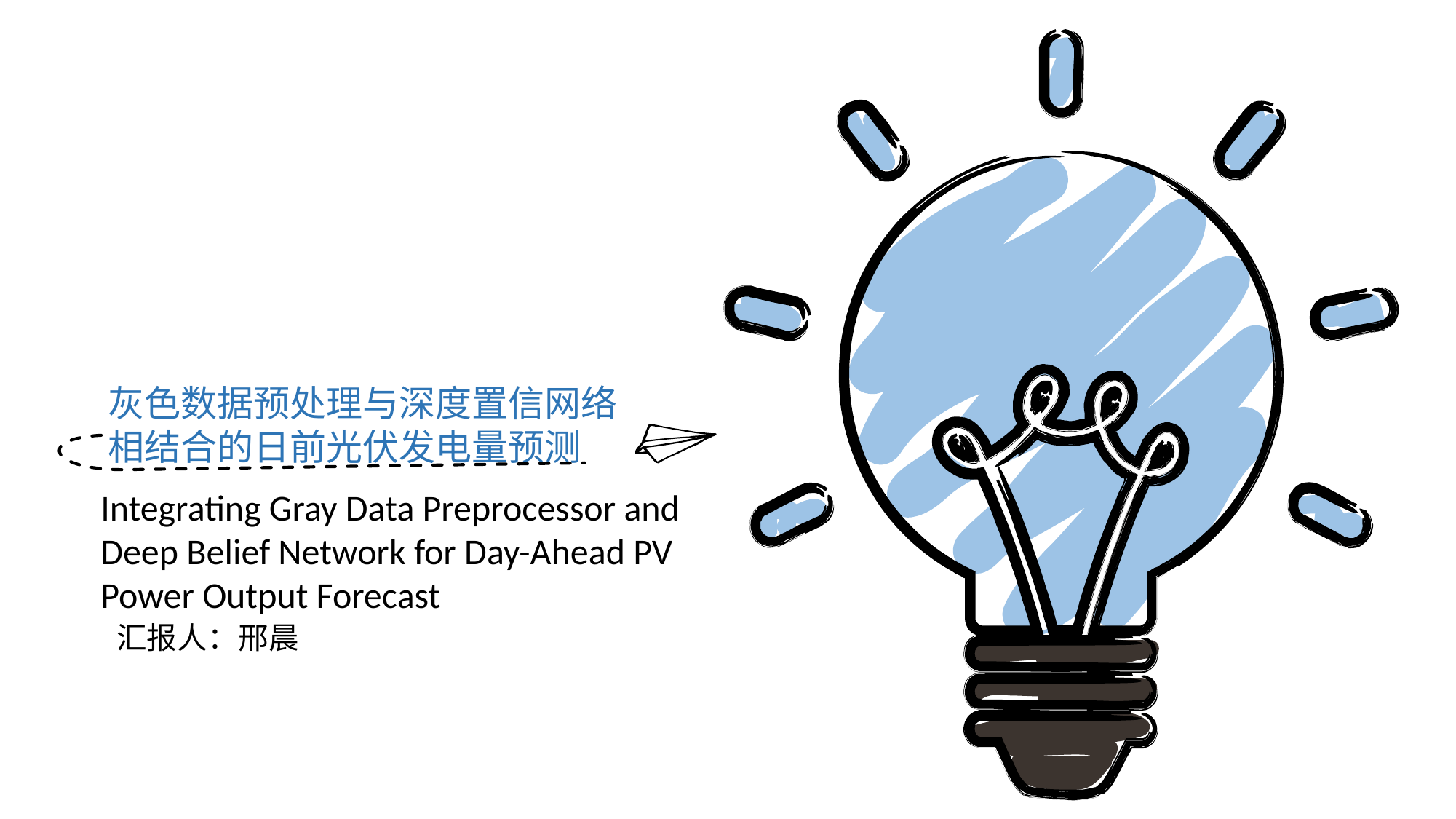

灰色数据预处理与深度置信网络相结合的日前光伏发电量预测

Integrating Gray Data Preprocessor and Deep Belief Network for Day-Ahead PV Power Output Forecast
汇报人：邢晨